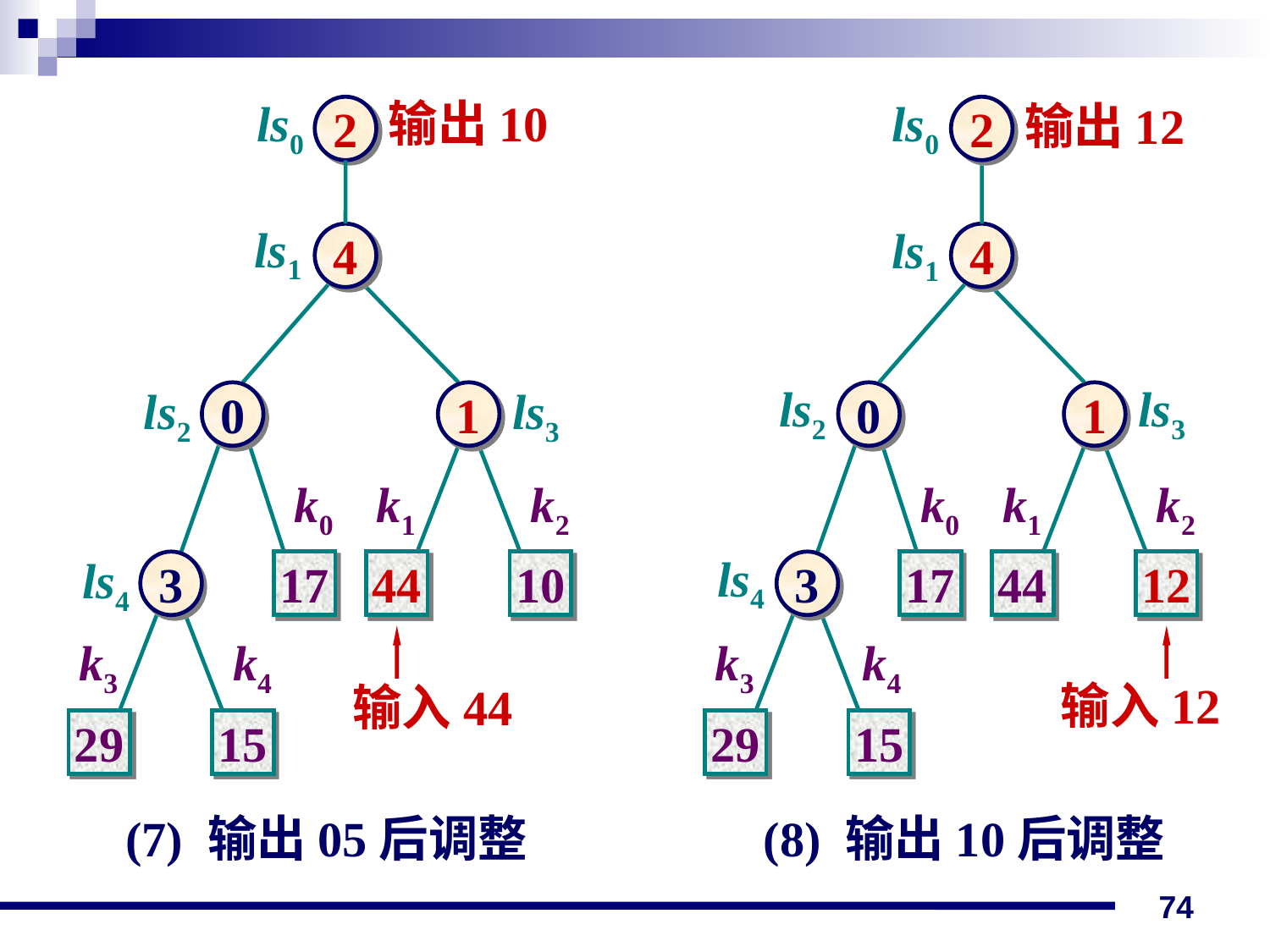

ls0
输出10
ls0
输出12
2
2

ls1
ls1
4
4

ls2
ls3
ls2
ls3
0
1
0
1

k0
k1
k2
k0
k1
k2
ls4
ls4
3
17
44
10
3
17
44
12

k3
k4

k3
k4

输入12
输入44
29
15
29
15
(7) 输出05后调整                    (8) 输出10后调整
74